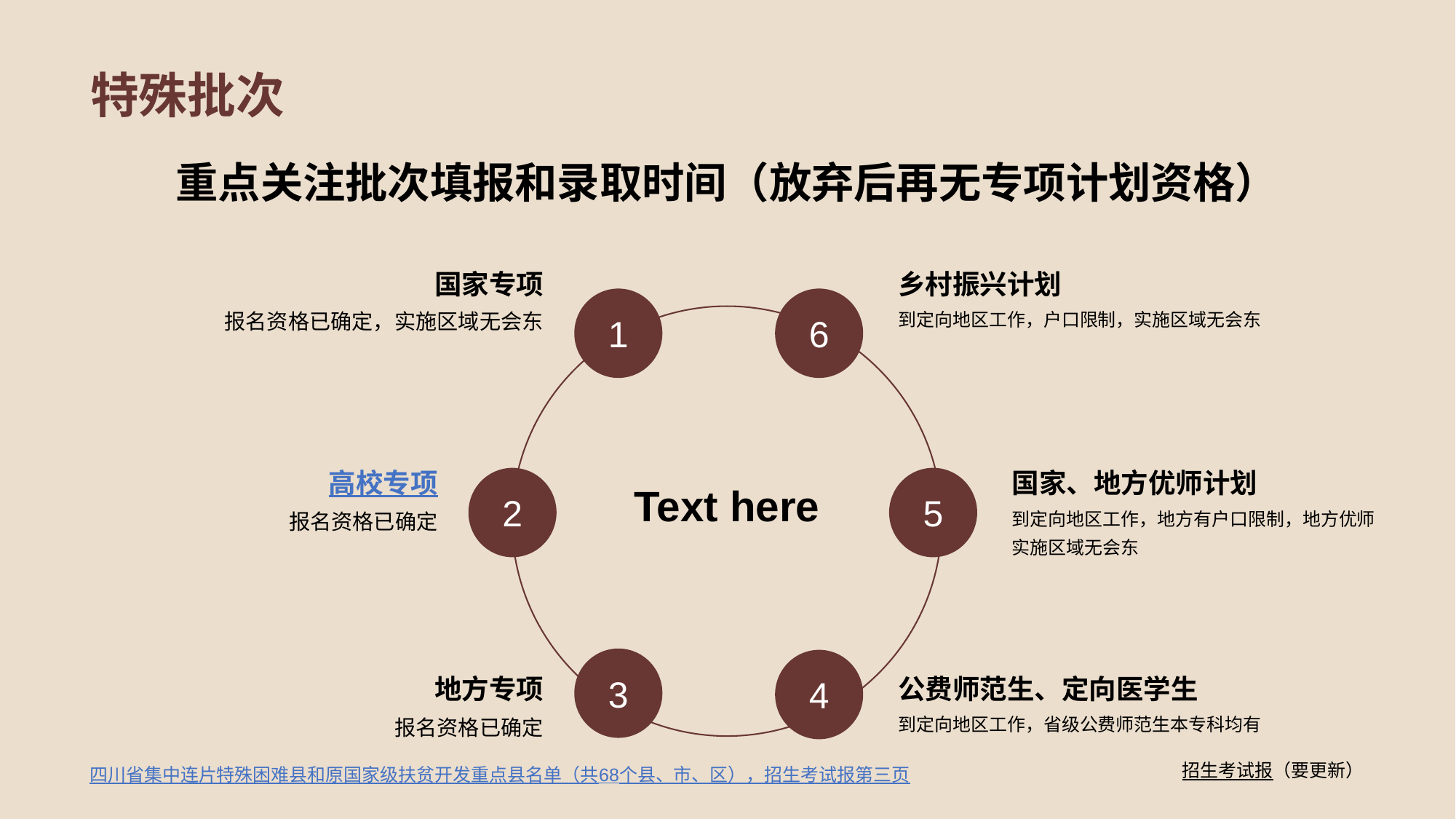

特殊批次
重点关注批次填报和录取时间（放弃后再无专项计划资格）
国家专项
报名资格已确定，实施区域无会东
乡村振兴计划
1
6
到定向地区工作，户口限制，实施区域无会东

高校专项
报名资格已确定
国家、地方优师计划
2
5
Text here
3
4
地方专项
公费师范生、定向医学生
报名资格已确定
到定向地区工作，省级公费师范生本专科均有
到定向地区工作，地方有户口限制，地方优师实施区域无会东
招生考试报（要更新）
四川省集中连片特殊困难县和原国家级扶贫开发重点县名单（共68个县、市、区），招生考试报第三页